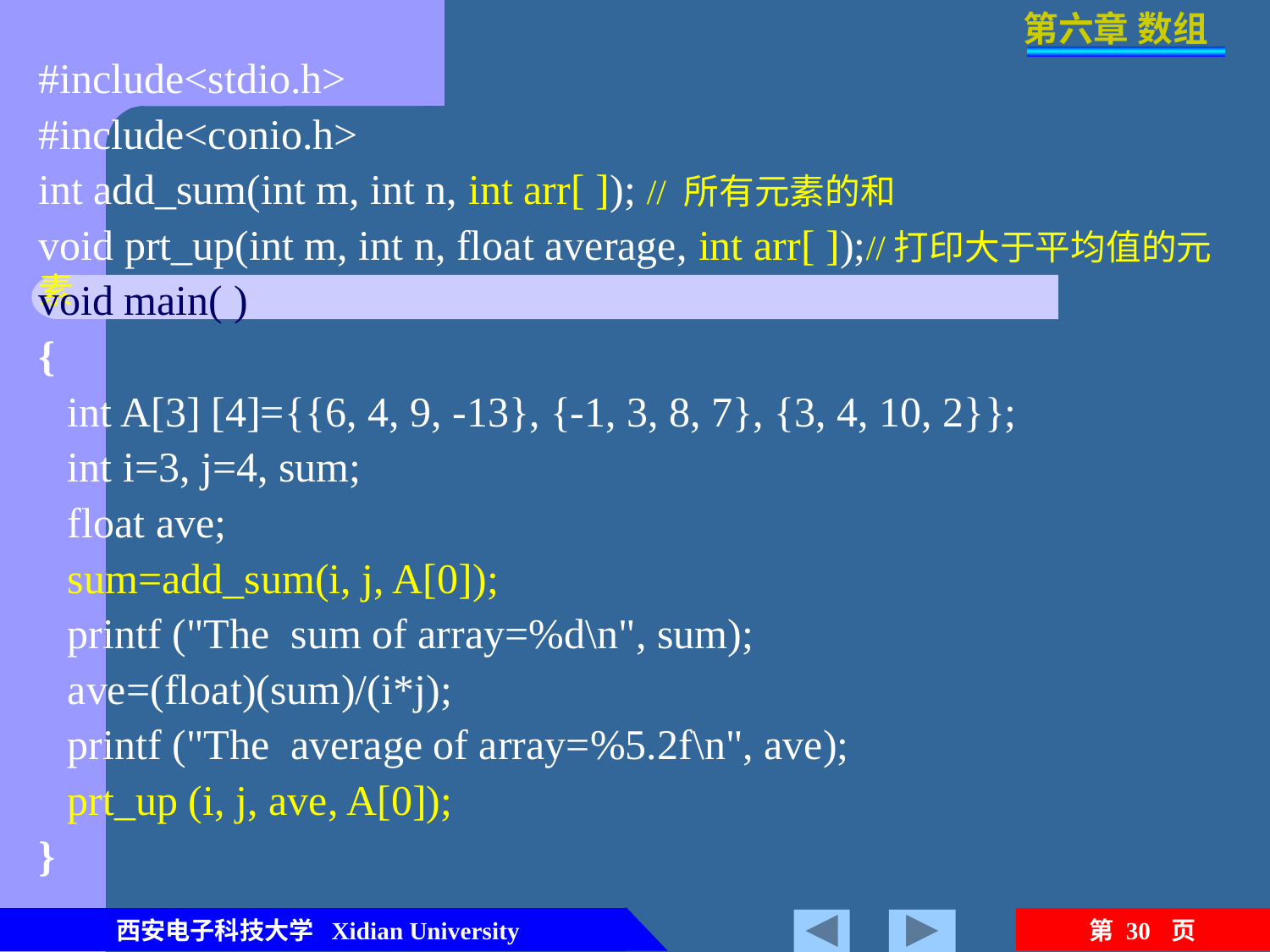

第六章 数组

#include<stdio.h>
#include<conio.h>
int add_sum(int m, int n, int arr[ ]); // 所有元素的和
void prt_up(int m, int n, float average, int arr[ ]);//打印大于平均值的元素
void main( )
{
int A[3] [4]={{6, 4, 9, -13}, {-1, 3, 8, 7}, {3, 4, 10, 2}};
int i=3, j=4, sum;
float ave;
sum=add_sum(i, j, A[0]);
printf ("The  sum of array=%d\n", sum);
ave=(float)(sum)/(i*j);
printf ("The  average of array=%5.2f\n", ave);
prt_up (i, j, ave, A[0]);
}